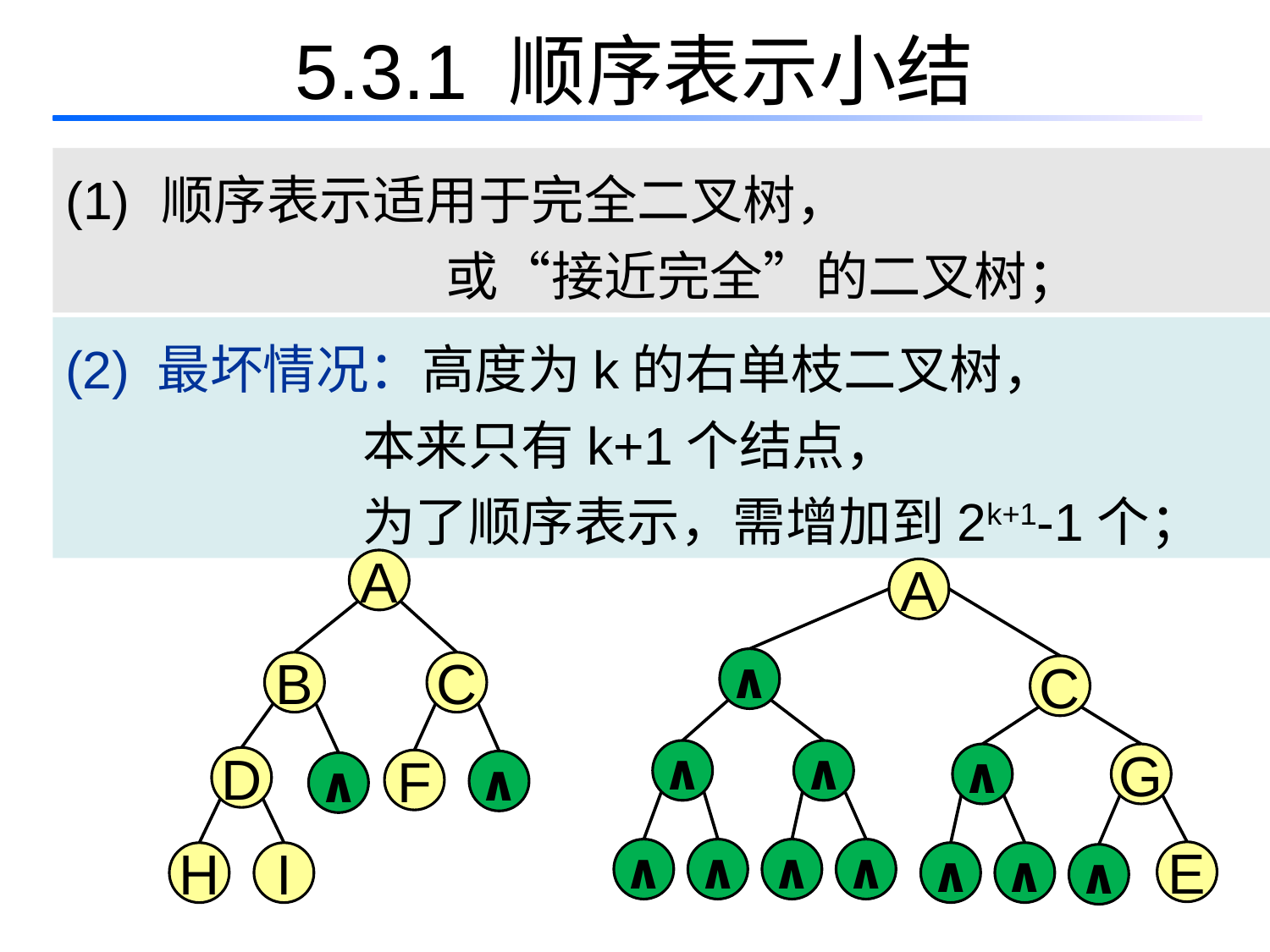

# 5.3.1 顺序表示小结

 顺序表示适用于完全二叉树，
                               或“接近完全”的二叉树；
(2) 最坏情况：高度为k的右单枝二叉树，
                        本来只有k+1个结点，
                        为了顺序表示，需增加到2k+1-1个；
A
A
∧
B
C
C
∧
∧
∧
G
D
F
∧
∧
∧
∧
∧
∧
E
∧
∧
H
I
∧